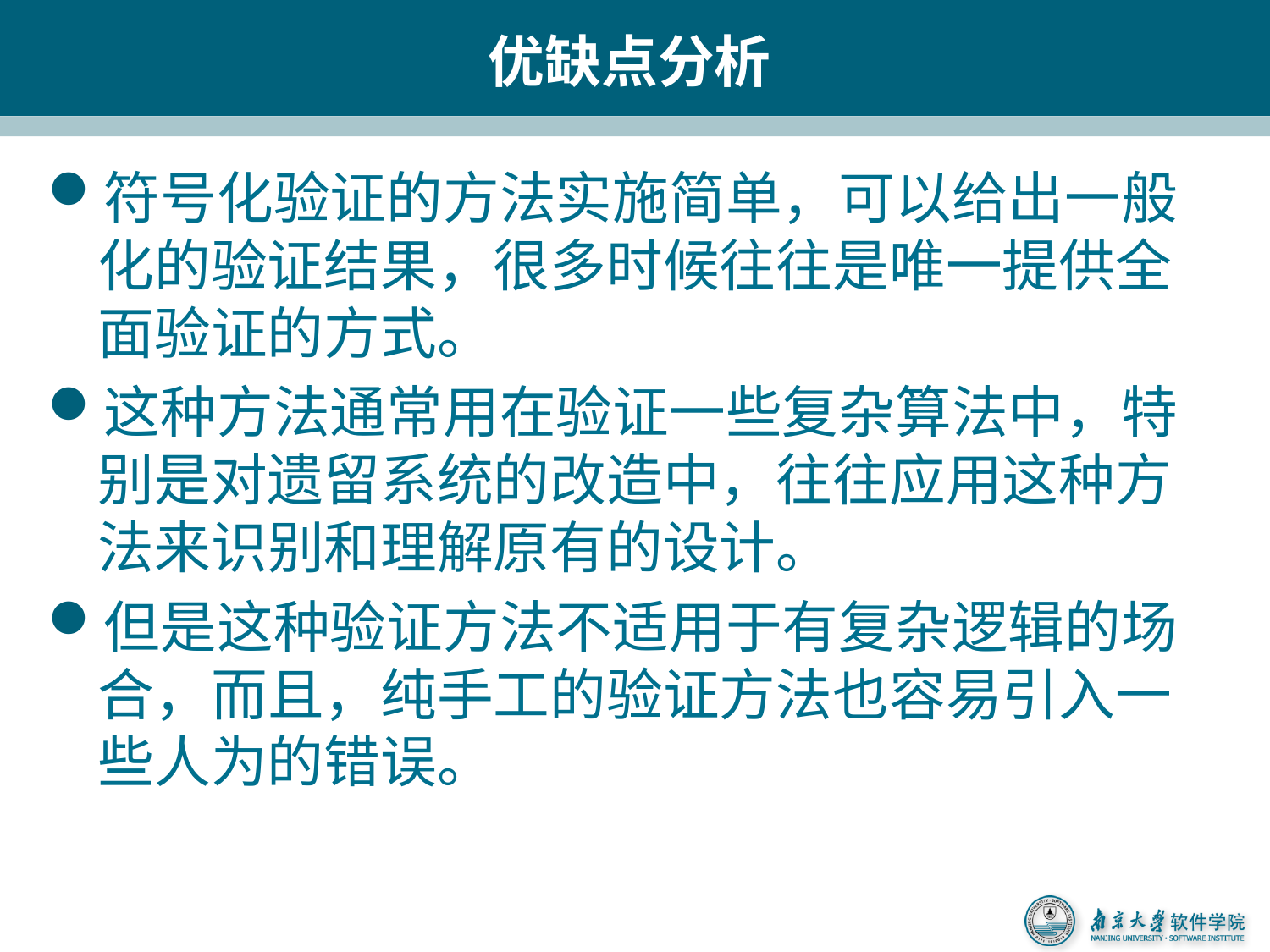

# 优缺点分析
符号化验证的方法实施简单，可以给出一般化的验证结果，很多时候往往是唯一提供全面验证的方式。
这种方法通常用在验证一些复杂算法中，特别是对遗留系统的改造中，往往应用这种方法来识别和理解原有的设计。
但是这种验证方法不适用于有复杂逻辑的场合，而且，纯手工的验证方法也容易引入一些人为的错误。